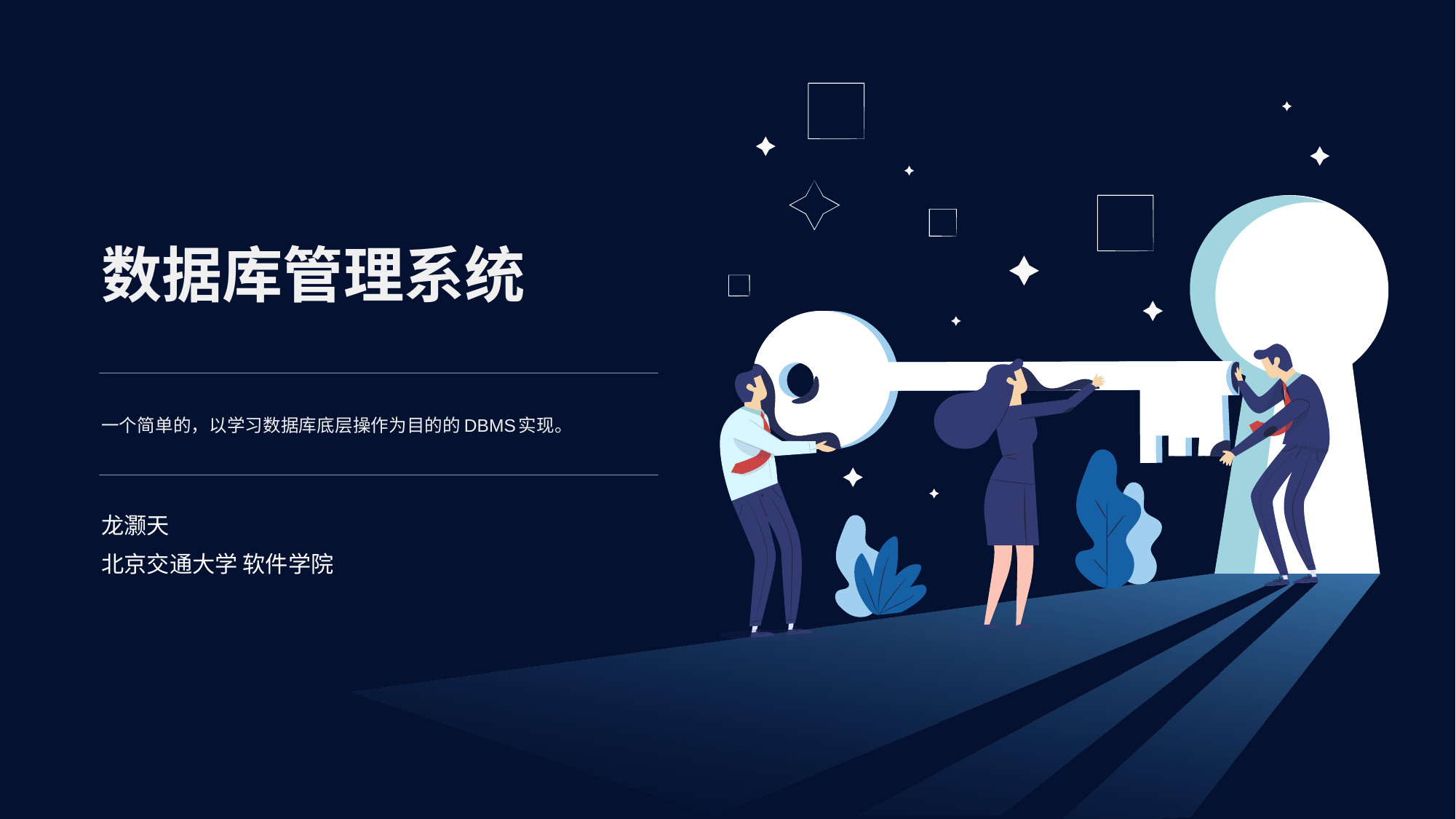

# 数据库管理系统
一个简单的，以学习数据库底层操作为目的的DBMS实现。
龙灏天
北京交通大学 软件学院